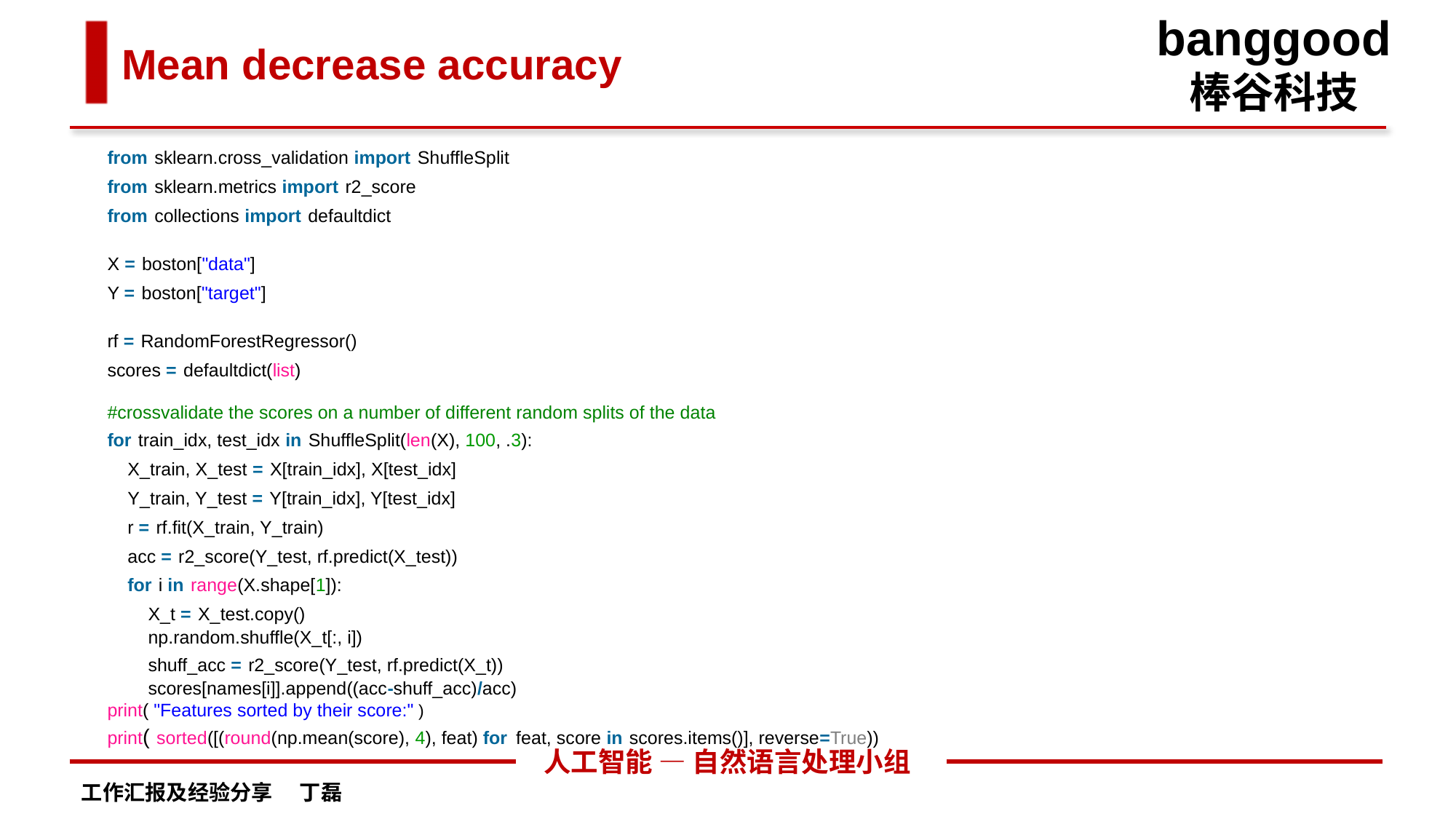

banggood
棒谷科技

Mean decrease accuracy
from sklearn.cross_validation import ShuffleSplit
from sklearn.metrics import r2_score
from collections import defaultdict

X = boston["data"]
Y = boston["target"]

rf = RandomForestRegressor()
scores = defaultdict(list)

#crossvalidate the scores on a number of different random splits of the data
for train_idx, test_idx in ShuffleSplit(len(X), 100, .3):
    X_train, X_test = X[train_idx], X[test_idx]
    Y_train, Y_test = Y[train_idx], Y[test_idx]
    r = rf.fit(X_train, Y_train)
    acc = r2_score(Y_test, rf.predict(X_test))
    for i in range(X.shape[1]):
        X_t = X_test.copy()
        np.random.shuffle(X_t[:, i])
        shuff_acc = r2_score(Y_test, rf.predict(X_t))
        scores[names[i]].append((acc-shuff_acc)/acc)
print( "Features sorted by their score:" )
print( sorted([(round(np.mean(score), 4), feat) for  feat, score in scores.items()], reverse=True))

人工智能 — 自然语言处理小组
工作汇报及经验分享	丁磊